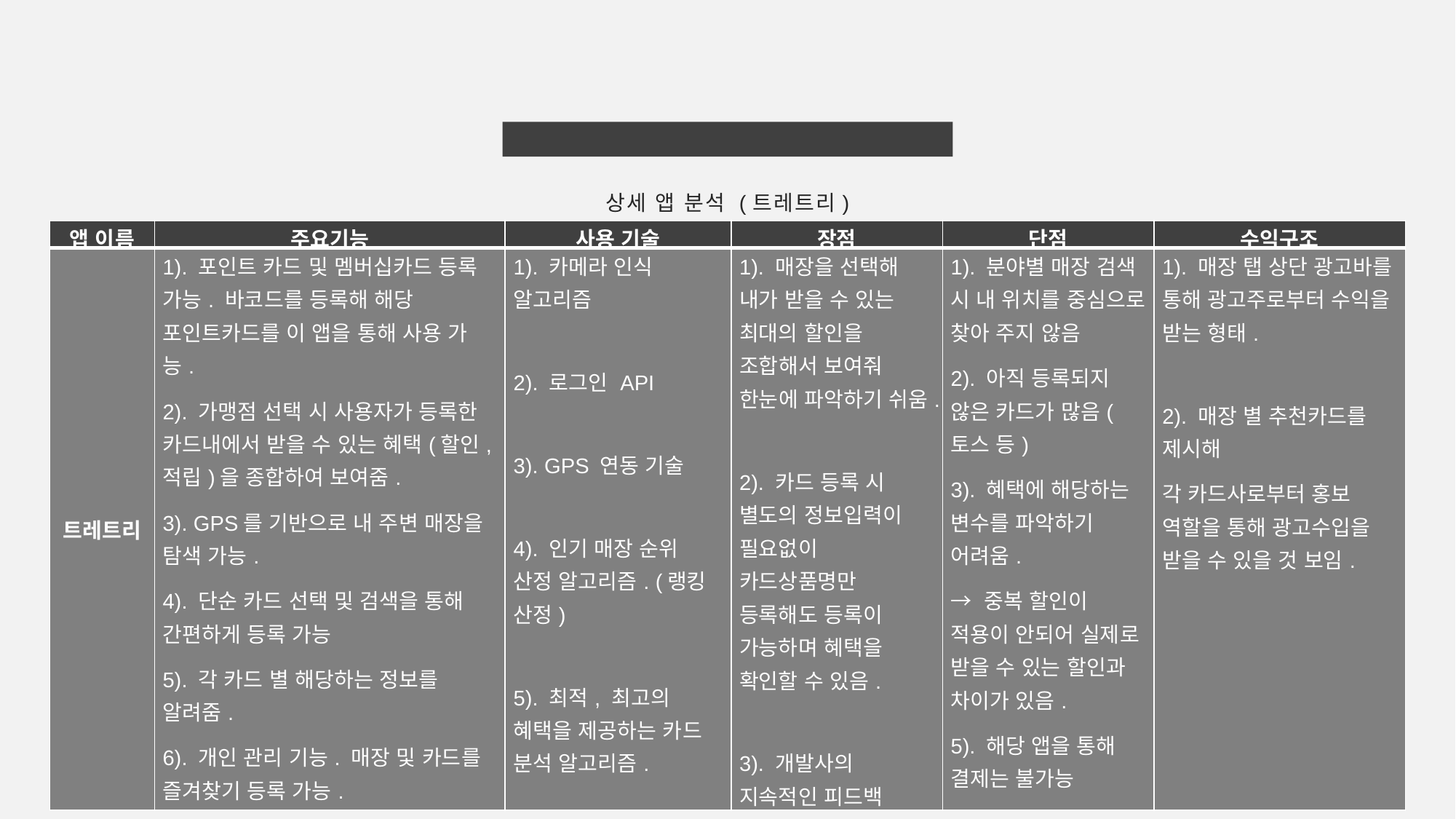

04. 앱 분석

상세 앱 분석 (트레트리)
| 앱 이름 | 주요기능 | 사용 기술 | 장점 | 단점 | 수익구조 |
| --- | --- | --- | --- | --- | --- |
| 트레트리 | 1). 포인트 카드 및 멤버십카드 등록 가능. 바코드를 등록해 해당 포인트카드를 이 앱을 통해 사용 가능. 2). 가맹점 선택 시 사용자가 등록한 카드내에서 받을 수 있는 혜택(할인, 적립)을 종합하여 보여줌. 3). GPS를 기반으로 내 주변 매장을 탐색 가능. 4). 단순 카드 선택 및 검색을 통해 간편하게 등록 가능  5). 각 카드 별 해당하는 정보를 알려줌. 6). 개인 관리 기능. 매장 및 카드를 즐겨찾기 등록 가능. | 1). 카메라 인식 알고리즘   2). 로그인 API   3). GPS 연동 기술   4). 인기 매장 순위 산정 알고리즘. (랭킹 산정)   5). 최적, 최고의 혜택을 제공하는 카드 분석 알고리즘. | 1). 매장을 선택해 내가 받을 수 있는 최대의 할인을 조합해서 보여줘 한눈에 파악하기 쉬움.   2). 카드 등록 시 별도의 정보입력이 필요없이 카드상품명만 등록해도 등록이 가능하며 혜택을 확인할 수 있음.   3). 개발사의 지속적인 피드백 | 1). 분야별 매장 검색 시 내 위치를 중심으로 찾아 주지 않음 2). 아직 등록되지 않은 카드가 많음(토스 등) 3). 혜택에 해당하는 변수를 파악하기 어려움. → 중복 할인이 적용이 안되어 실제로 받을 수 있는 할인과 차이가 있음. 5). 해당 앱을 통해 결제는 불가능 | 1). 매장 탭 상단 광고바를 통해 광고주로부터 수익을 받는 형태.   2). 매장 별 추천카드를 제시해 각 카드사로부터 홍보 역할을 통해 광고수입을 받을 수 있을 것 보임. |